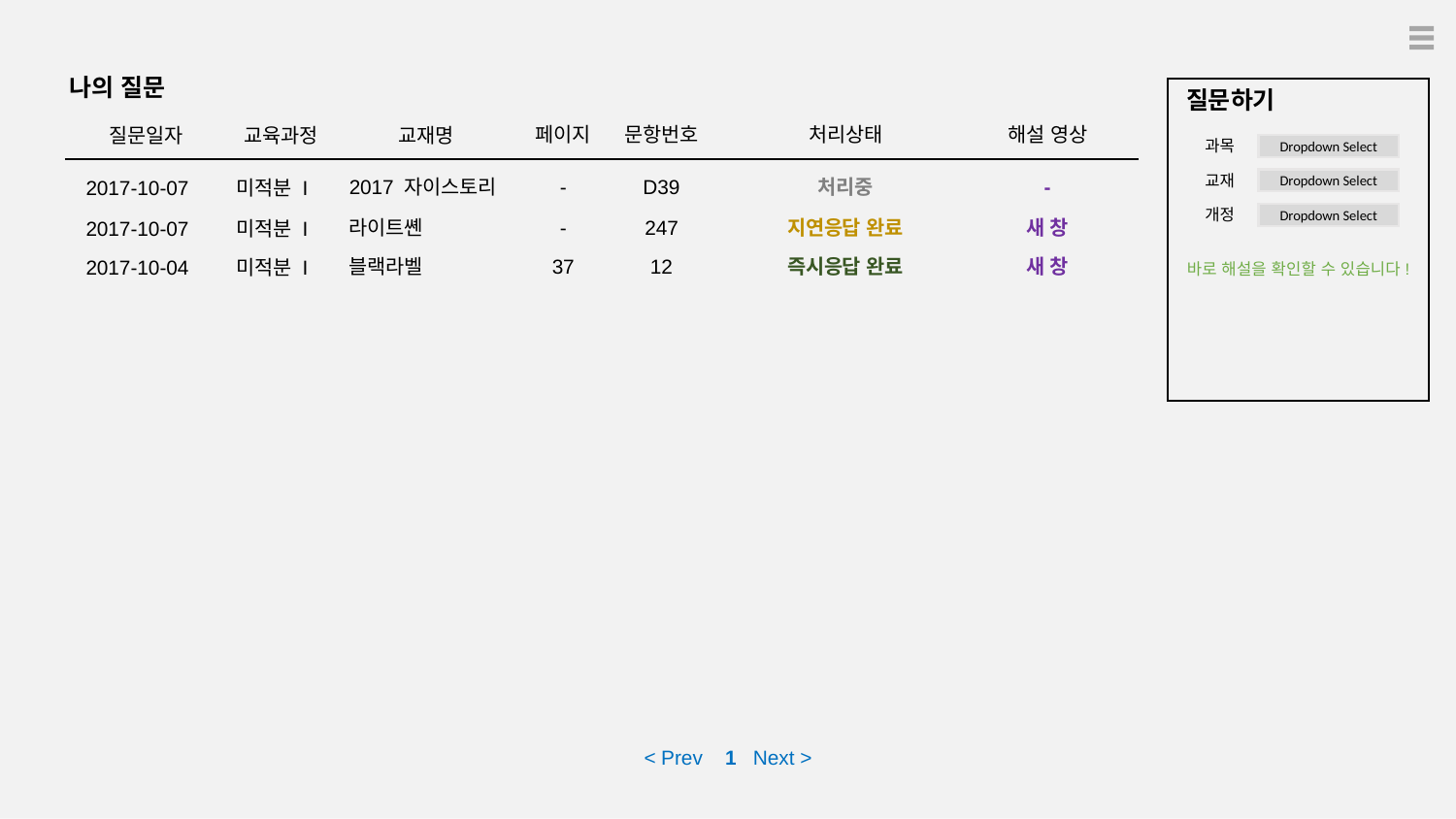

나의 질문
질문하기

페이지
문항번호
처리상태
해설 영상
질문일자
교육과정
교재명
과목
Dropdown Select
교재
2017 자이스토리
-
D39
처리중
-
2017-10-07
미적분 I
Dropdown Select
개정
Dropdown Select
라이트쏀
-
247
지연응답 완료
새 창
2017-10-07
미적분 I
블랙라벨
37
12
즉시응답 완료
새 창
2017-10-04
미적분 I
바로 해설을 확인할 수 있습니다!
< Prev    1   Next >